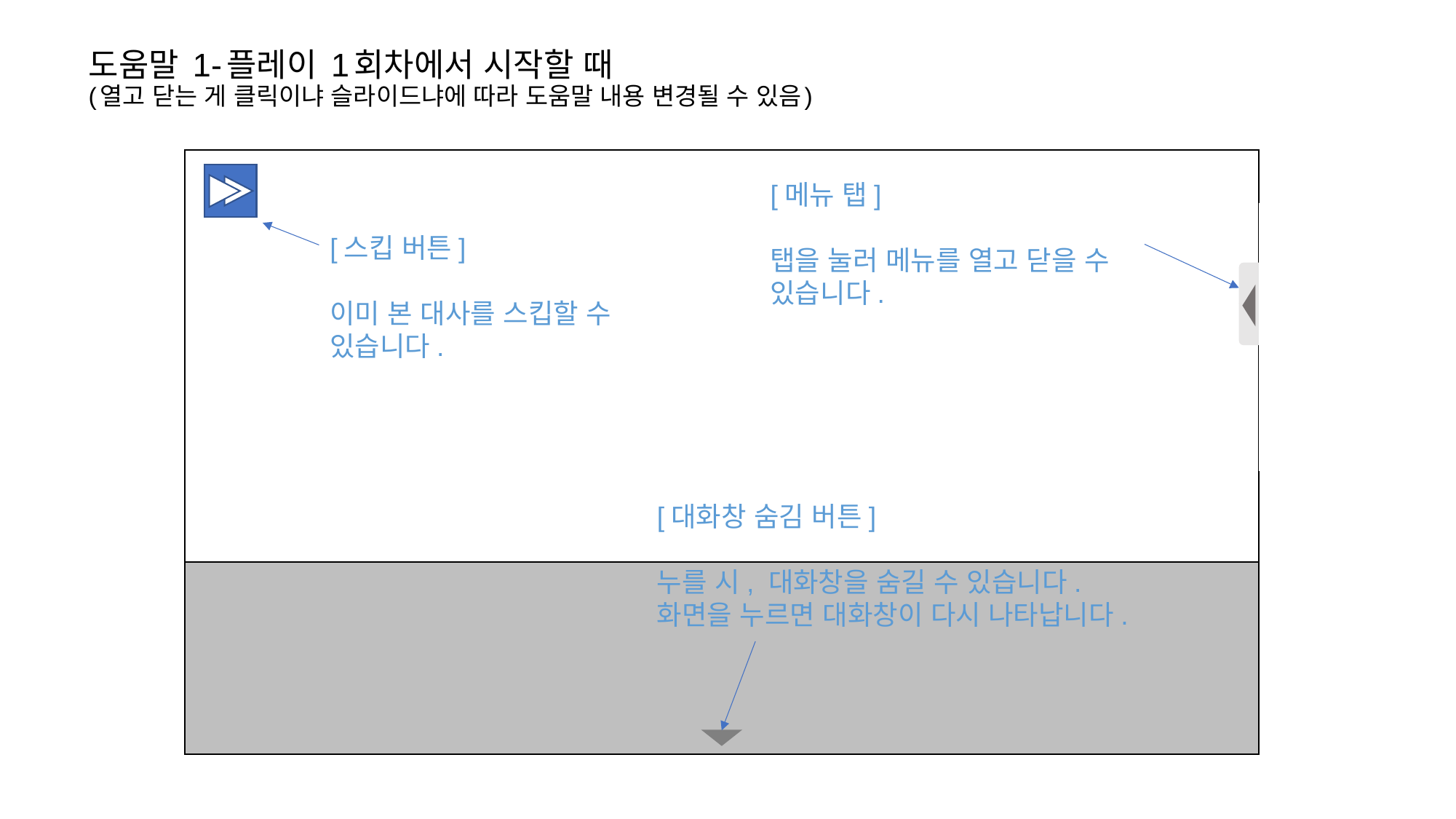

# 도움말 1-플레이 1회차에서 시작할 때 (열고 닫는 게 클릭이냐 슬라이드냐에 따라 도움말 내용 변경될 수 있음)

[메뉴 탭]

탭을 눌러 메뉴를 열고 닫을 수 있습니다.

[스킵 버튼]

이미 본 대사를 스킵할 수 있습니다.

[대화창 숨김 버튼]

누를 시, 대화창을 숨길 수 있습니다.
화면을 누르면 대화창이 다시 나타납니다.